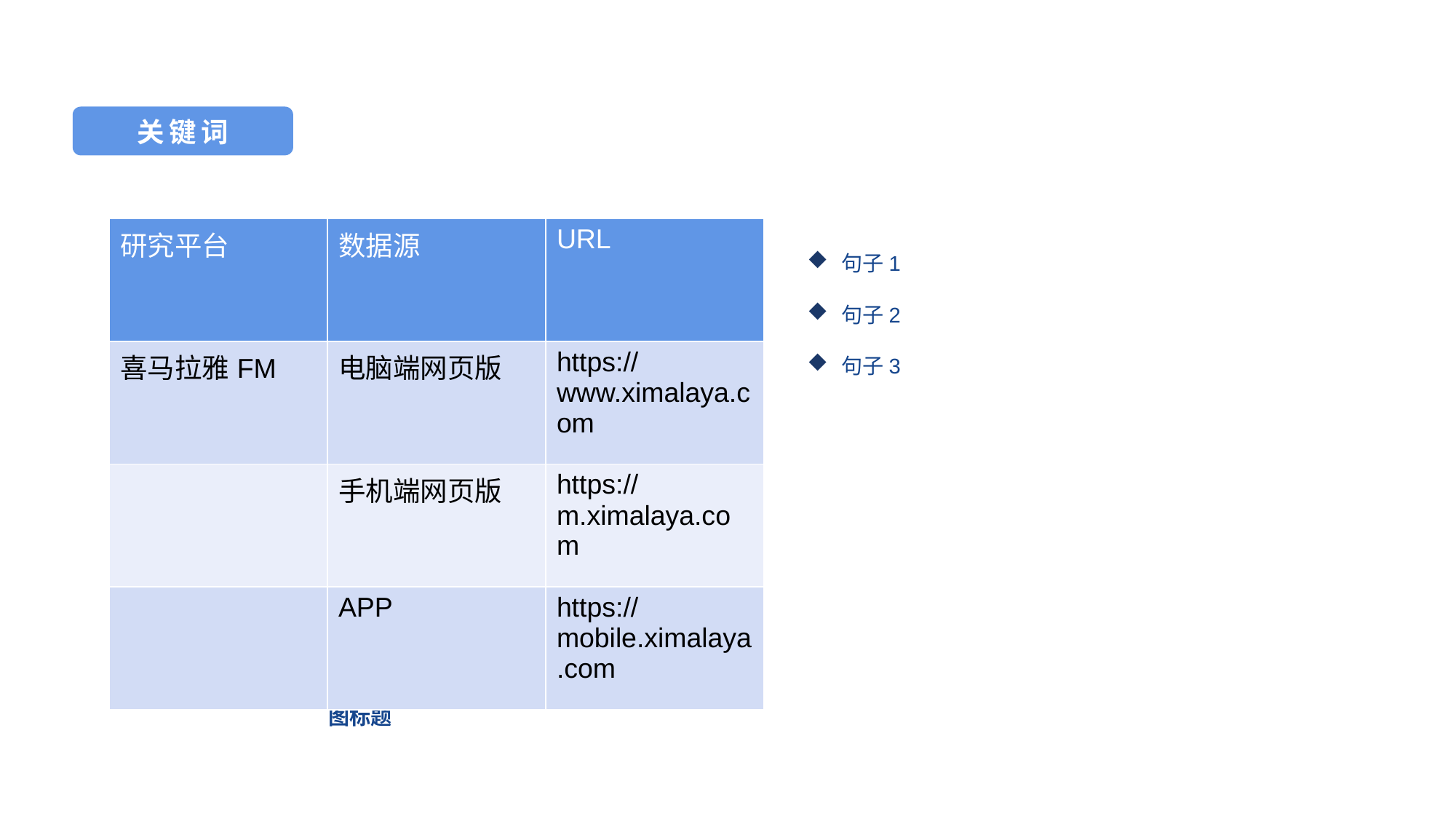

关键词
| 研究平台 | 数据源 | URL |
| --- | --- | --- |
| 喜马拉雅FM | 电脑端网页版 | https://www.ximalaya.com |
|  | 手机端网页版 | https://m.ximalaya.com |
|  | APP | https://mobile.ximalaya.com |
句子1
句子2
句子3
图标题